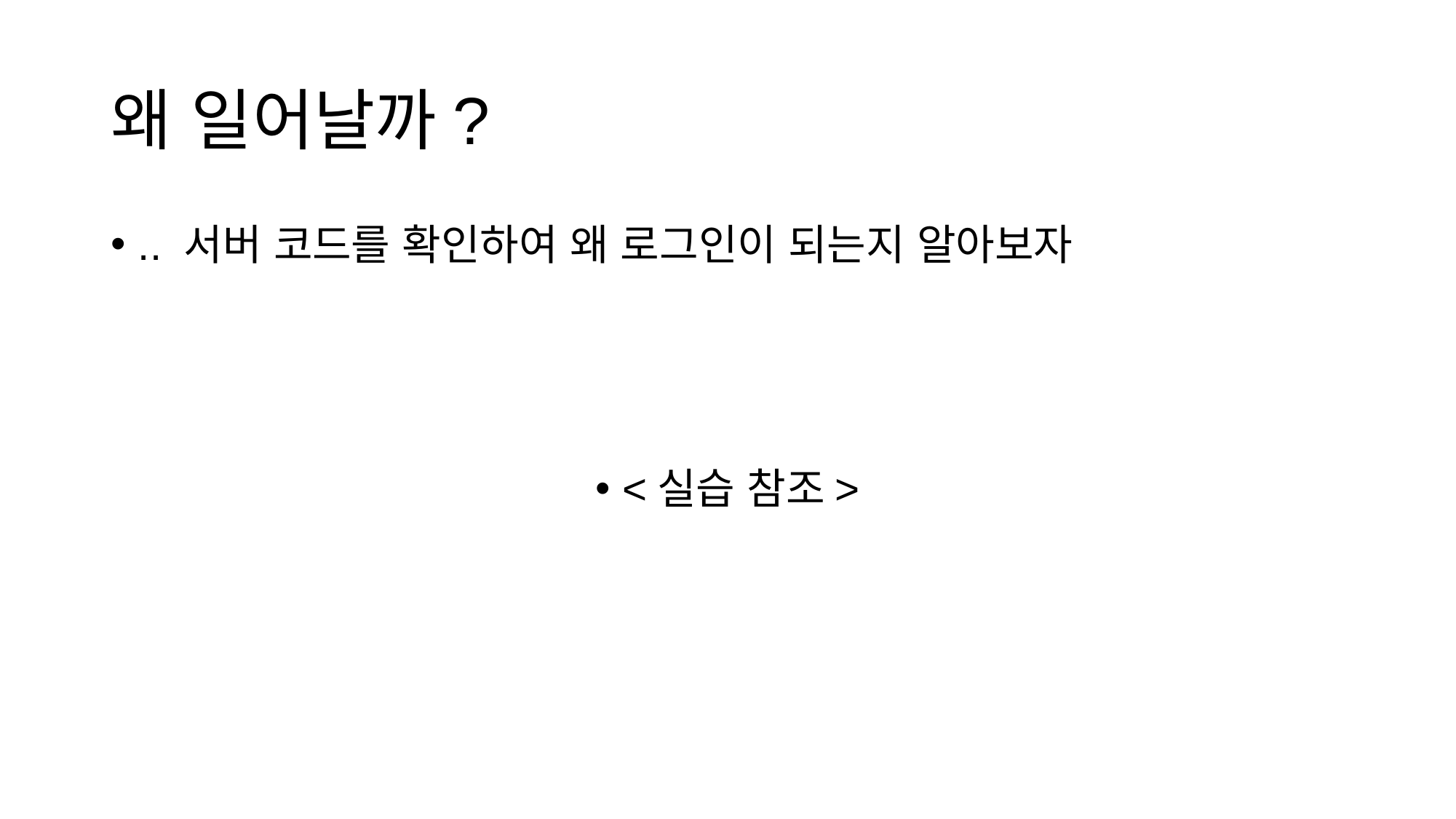

# 왜 일어날까?
.. 서버 코드를 확인하여 왜 로그인이 되는지 알아보자

<실습 참조>